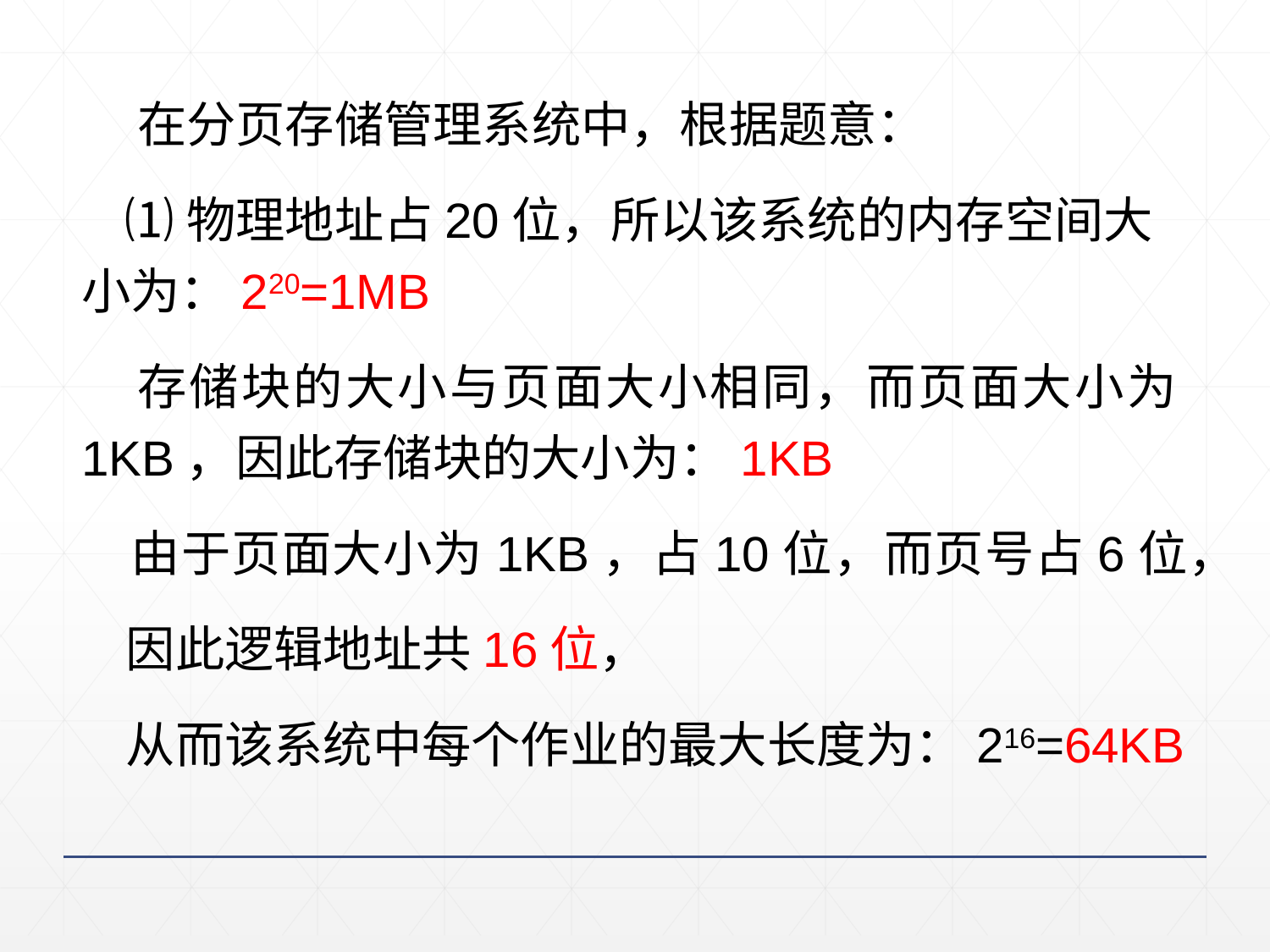

在分页存储管理系统中，根据题意：
    ⑴物理地址占20位，所以该系统的内存空间大小为：220=1MB
   存储块的大小与页面大小相同，而页面大小为1KB，因此存储块的大小为：1KB
   由于页面大小为1KB，占10位，而页号占6位，
   因此逻辑地址共16位，
   从而该系统中每个作业的最大长度为：216=64KB